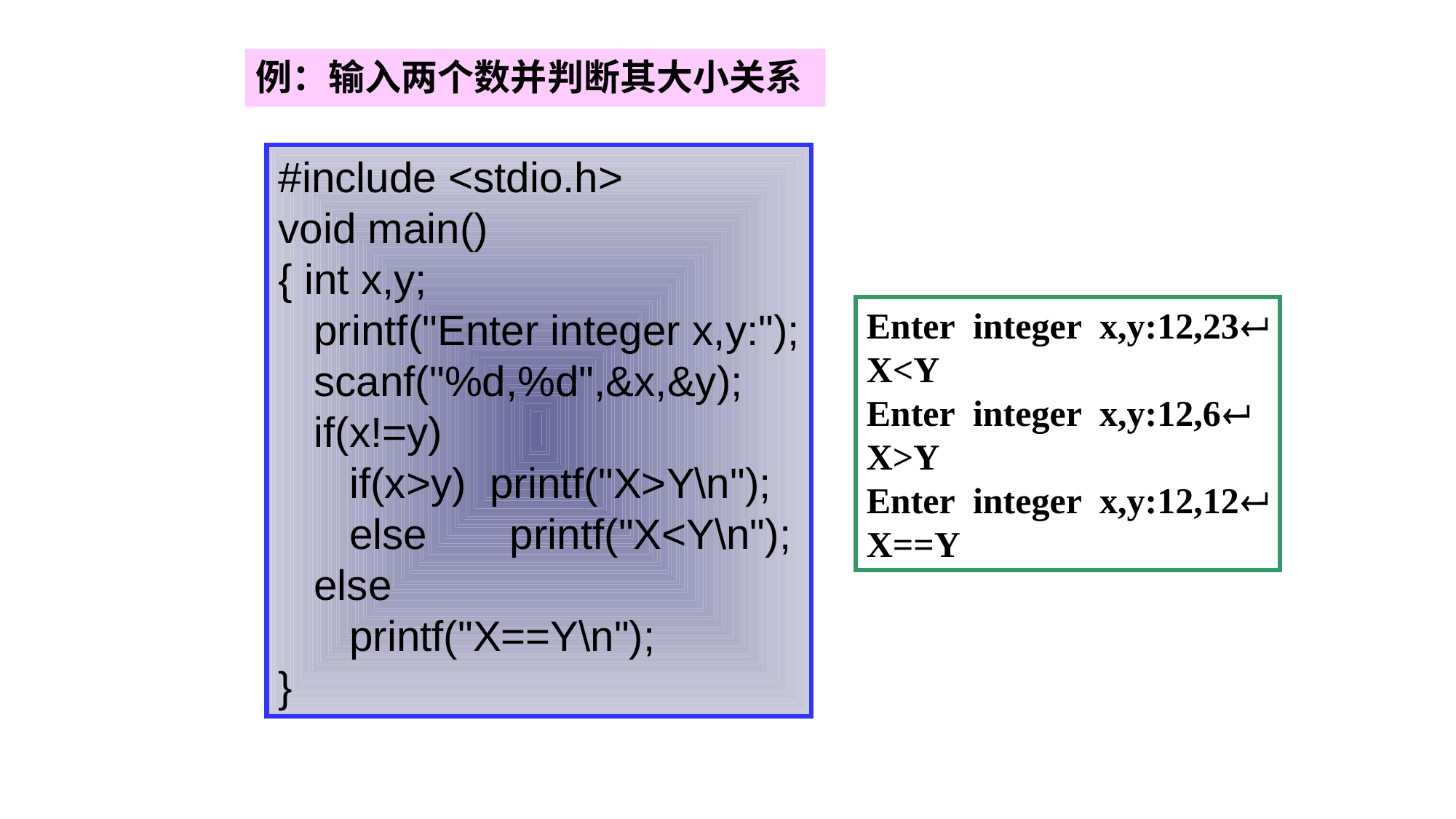

例：输入两个数并判断其大小关系
 #include <stdio.h>
 void main()
 { int x,y;
    printf("Enter integer x,y:");
    scanf("%d,%d",&x,&y);
    if(x!=y)
       if(x>y)  printf("X>Y\n");
       else       printf("X<Y\n");
    else
       printf("X==Y\n");
 }
Enter  integer  x,y:12,23↵
X<Y
Enter  integer  x,y:12,6↵
X>Y
Enter  integer  x,y:12,12↵
X==Y